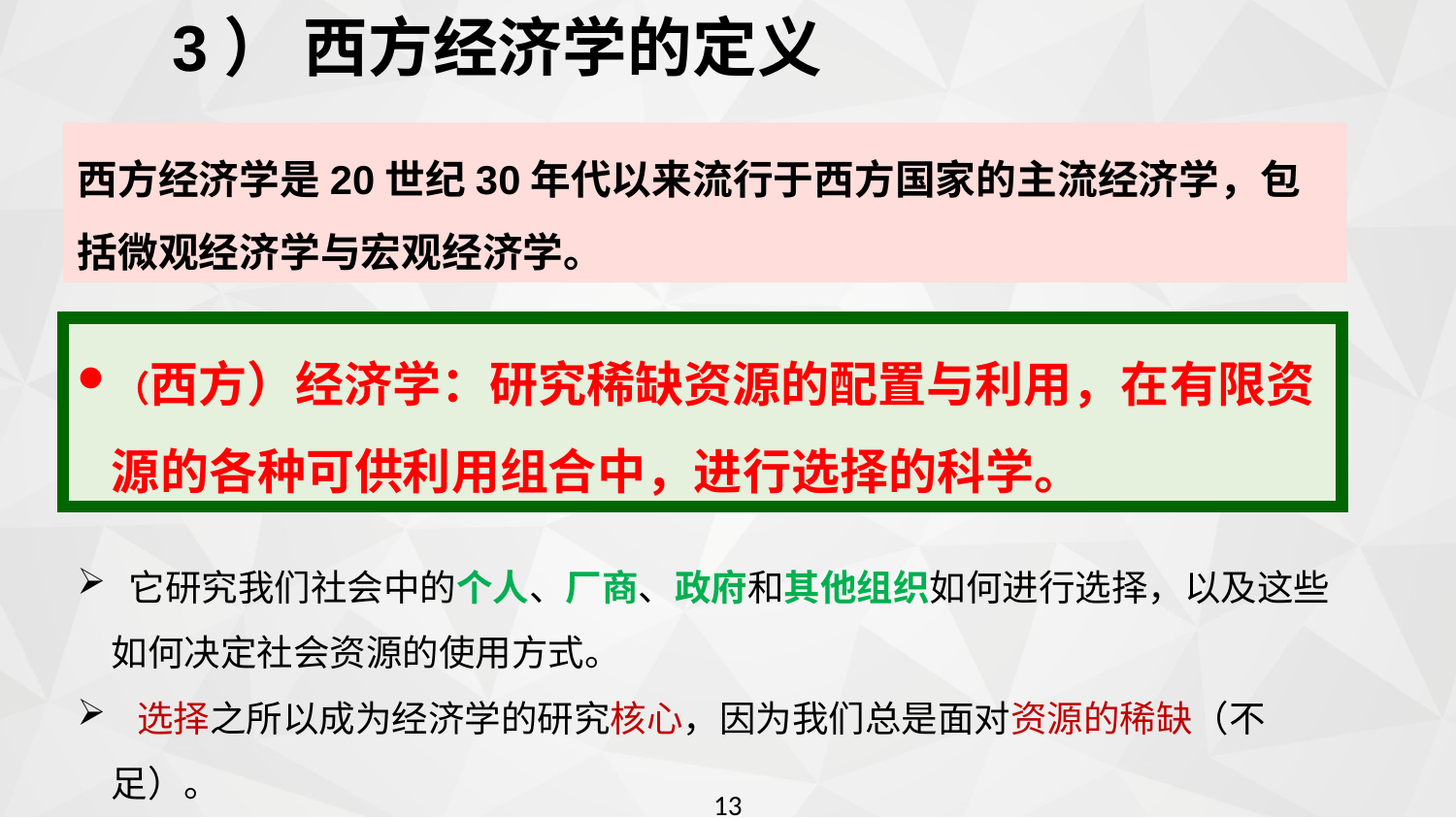

3） 西方经济学的定义
西方经济学是20世纪30年代以来流行于西方国家的主流经济学，包括微观经济学与宏观经济学。
（西方）经济学：研究稀缺资源的配置与利用，在有限资源的各种可供利用组合中，进行选择的科学。
 它研究我们社会中的个人、厂商、政府和其他组织如何进行选择，以及这些如何决定社会资源的使用方式。
  选择之所以成为经济学的研究核心，因为我们总是面对资源的稀缺（不足）。
13